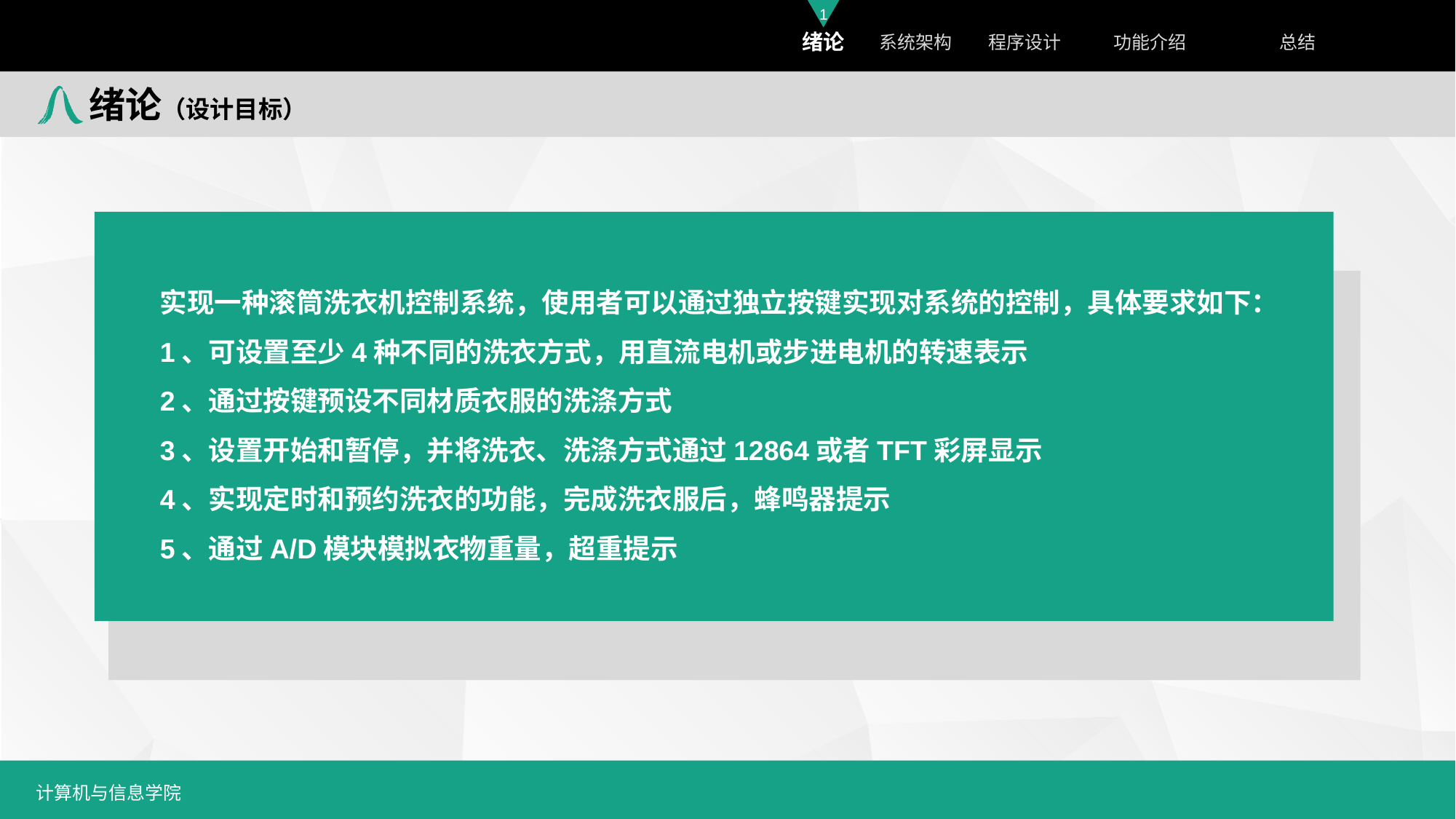

绪论（设计目标）
实现一种滚筒洗衣机控制系统，使用者可以通过独立按键实现对系统的控制，具体要求如下：
1、可设置至少4种不同的洗衣方式，用直流电机或步进电机的转速表示
2、通过按键预设不同材质衣服的洗涤方式
3、设置开始和暂停，并将洗衣、洗涤方式通过12864或者TFT彩屏显示
4、实现定时和预约洗衣的功能，完成洗衣服后，蜂鸣器提示
5、通过A/D模块模拟衣物重量，超重提示